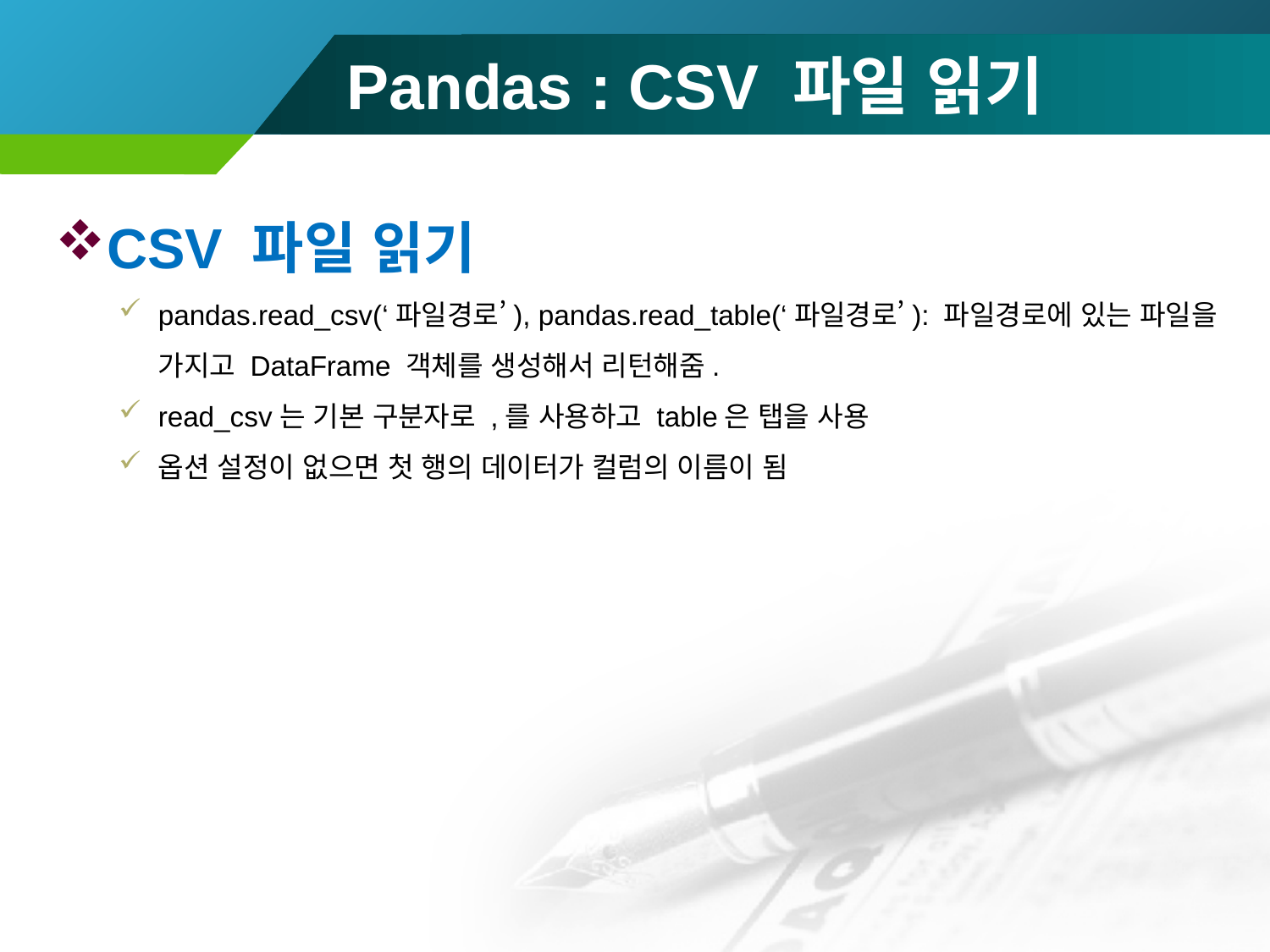

# Pandas : CSV 파일 읽기
CSV 파일 읽기
pandas.read_csv(‘파일경로’), pandas.read_table(‘파일경로’): 파일경로에 있는 파일을 가지고 DataFrame 객체를 생성해서 리턴해줌.
read_csv는 기본 구분자로 ,를 사용하고 table은 탭을 사용
옵션 설정이 없으면 첫 행의 데이터가 컬럼의 이름이 됨